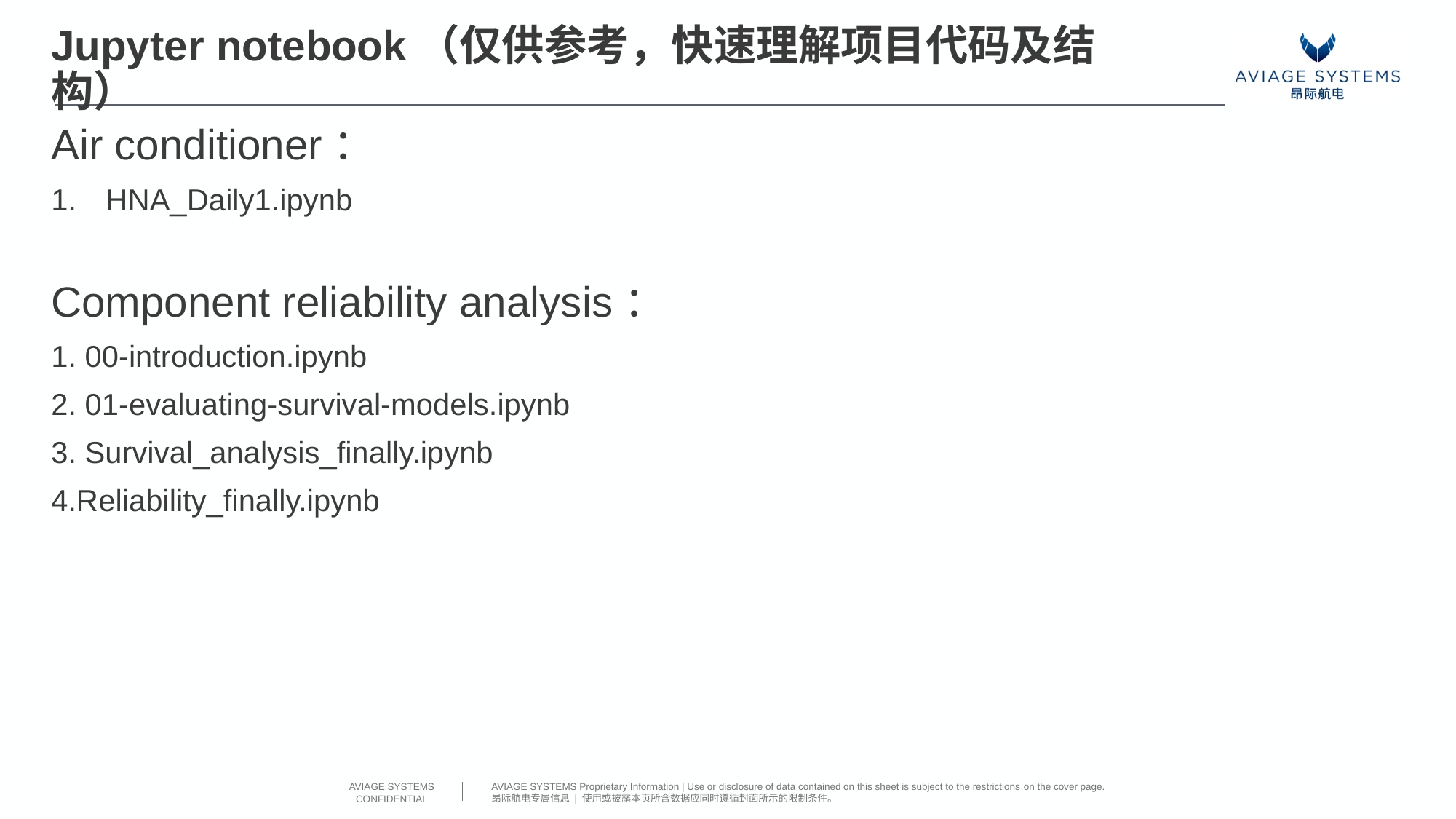

# Jupyter notebook（仅供参考，快速理解项目代码及结构）
Air conditioner：
HNA_Daily1.ipynb

Component reliability analysis：
1. 00-introduction.ipynb
2. 01-evaluating-survival-models.ipynb
3. Survival_analysis_finally.ipynb
4.Reliability_finally.ipynb